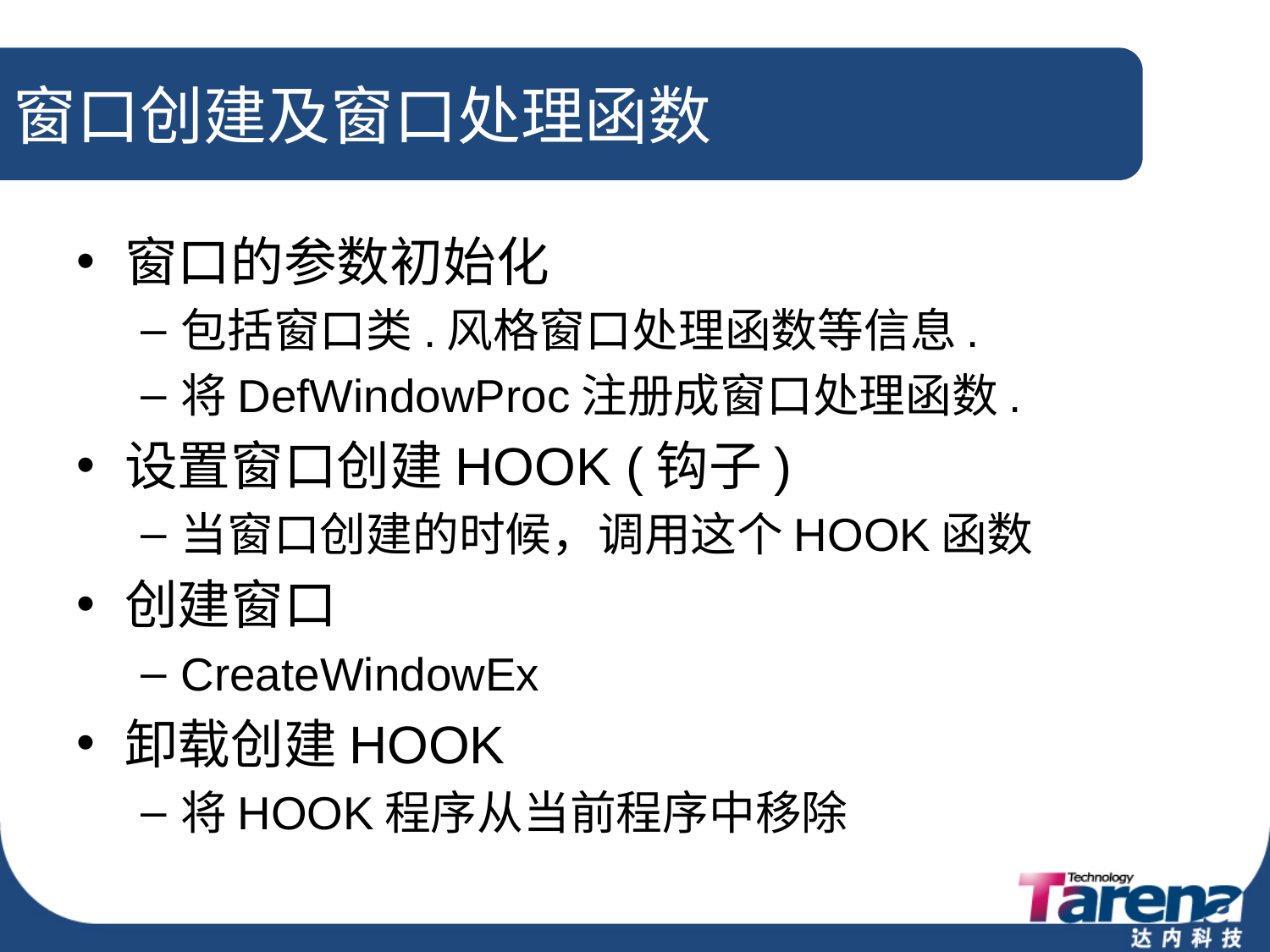

# 窗口创建及窗口处理函数
窗口的参数初始化
包括窗口类.风格窗口处理函数等信息.
将DefWindowProc注册成窗口处理函数.
设置窗口创建HOOK (钩子)
当窗口创建的时候，调用这个HOOK函数
创建窗口
CreateWindowEx
卸载创建HOOK
将HOOK程序从当前程序中移除